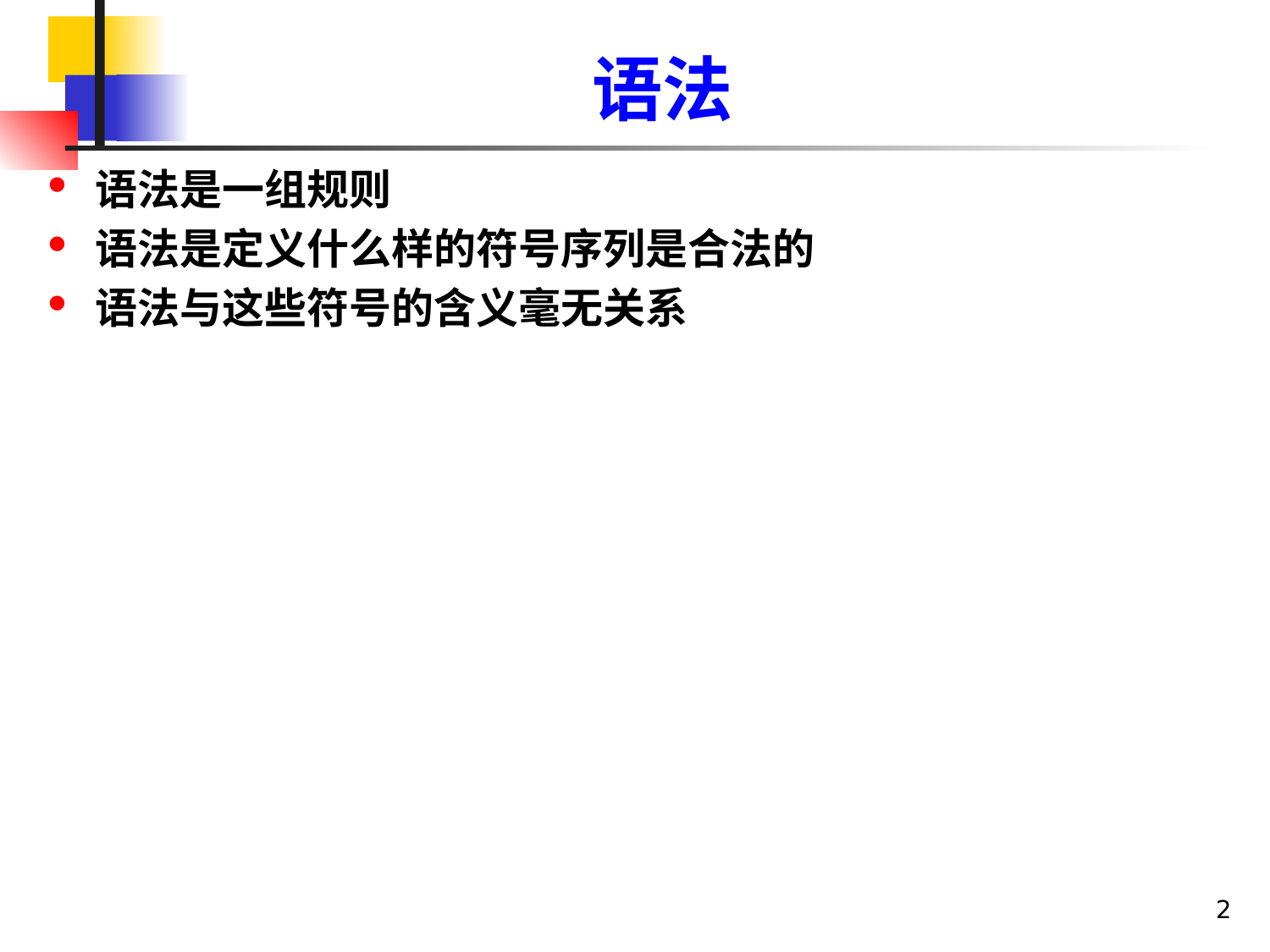

# 语法
语法是一组规则
语法是定义什么样的符号序列是合法的
语法与这些符号的含义毫无关系
2